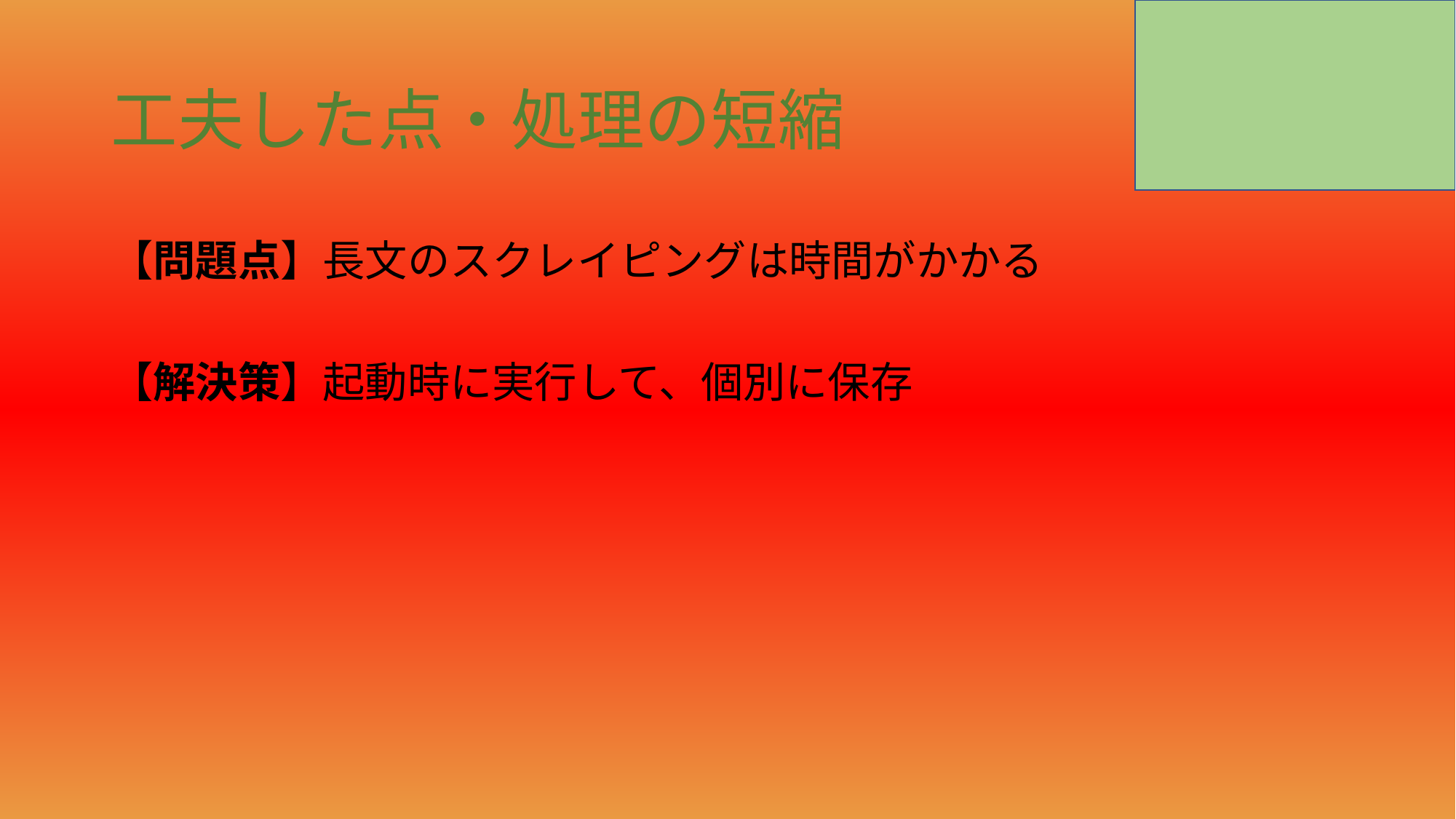

# 工夫した点・処理の短縮
【問題点】長文のスクレイピングは時間がかかる

【解決策】起動時に実行して、個別に保存